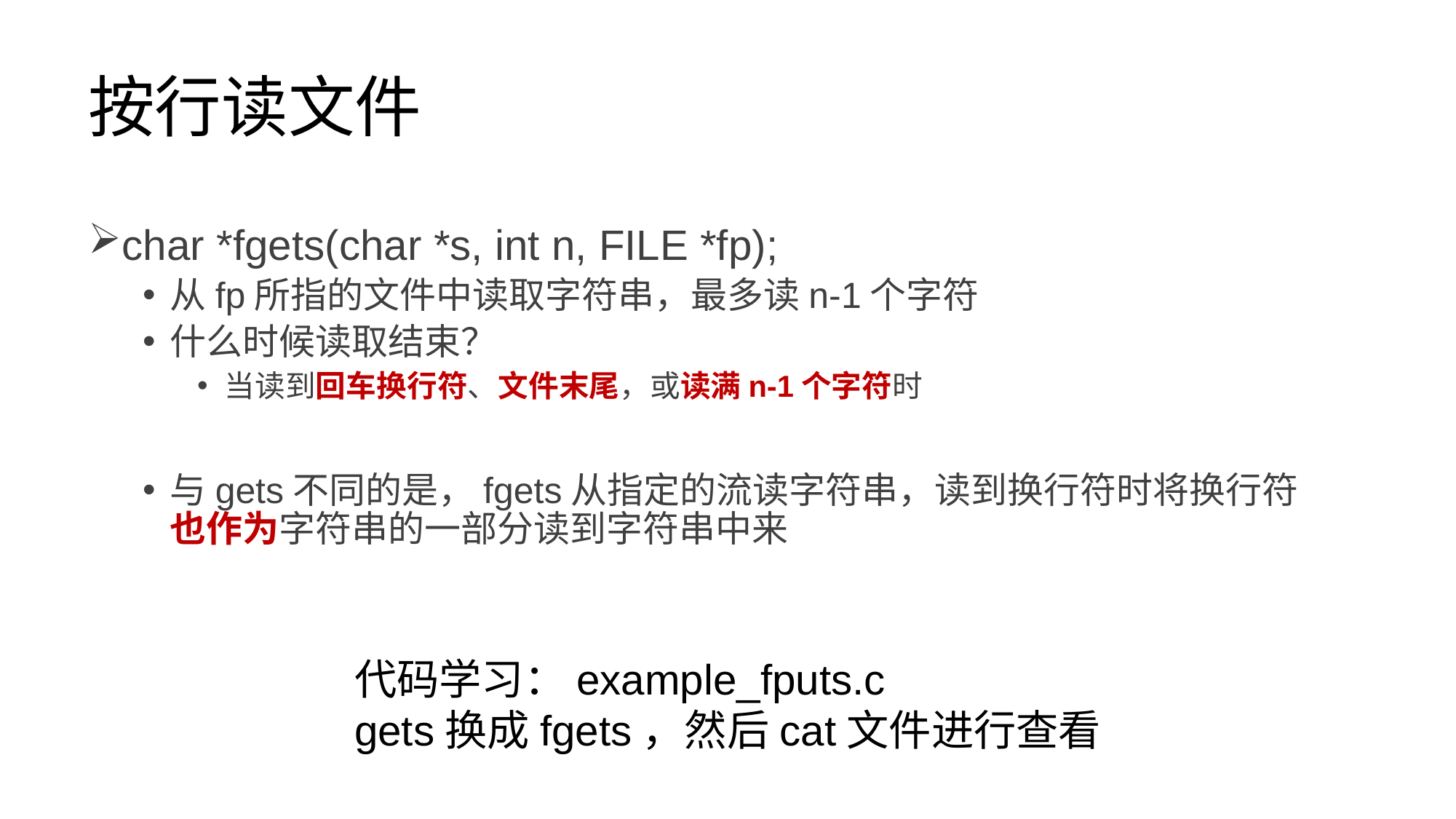

# 按行读文件
char *fgets(char *s, int n, FILE *fp);
从fp所指的文件中读取字符串，最多读n-1个字符
什么时候读取结束？
当读到回车换行符、文件末尾，或读满n-1个字符时

与gets不同的是，fgets从指定的流读字符串，读到换行符时将换行符也作为字符串的一部分读到字符串中来
代码学习：example_fputs.c
gets换成fgets，然后cat文件进行查看